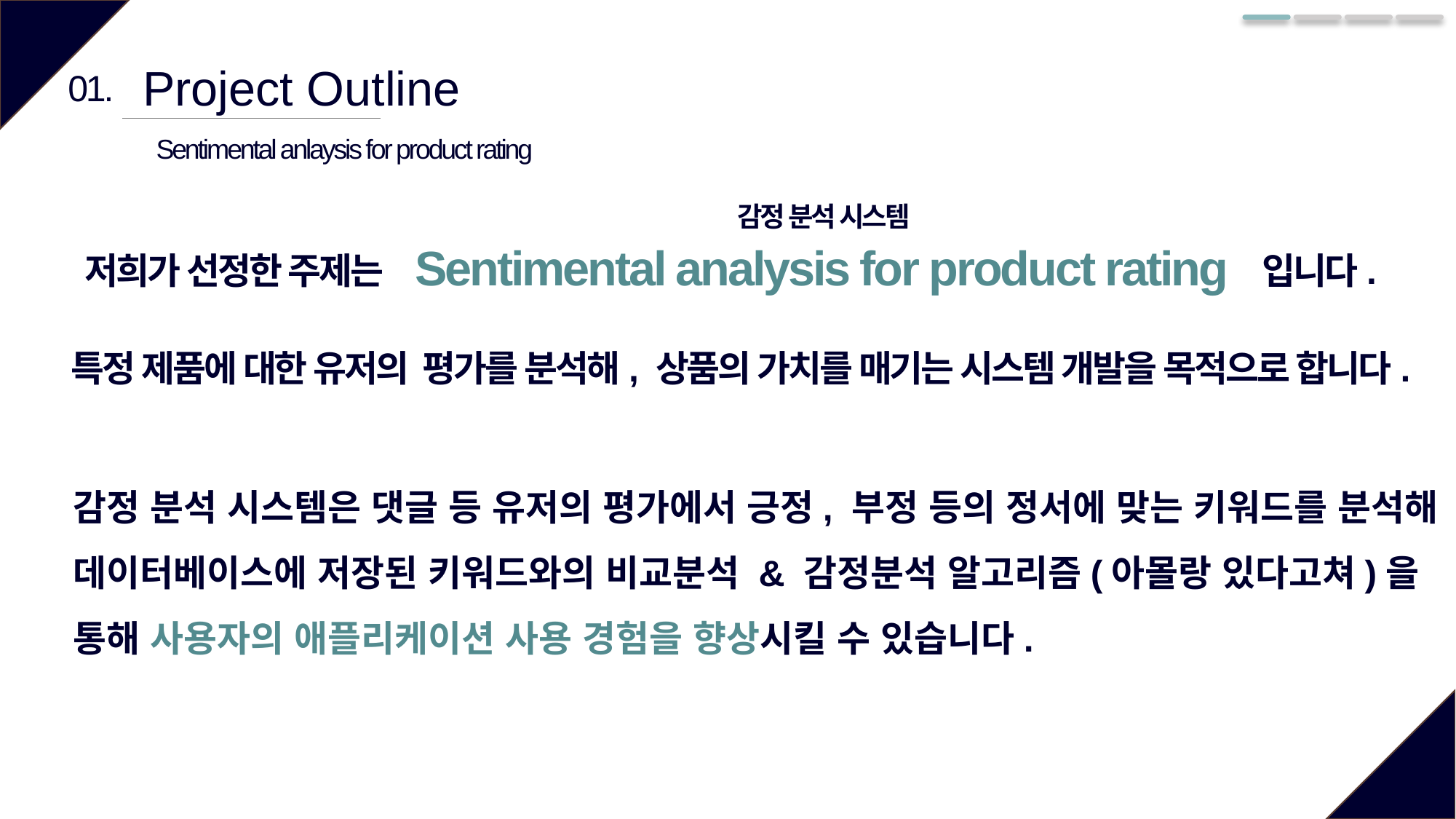

Project Outline
01.
Sentimental anlaysis for product rating
감정 분석 시스템
Sentimental analysis for product rating
저희가 선정한 주제는
입니다.
특정 제품에 대한 유저의  평가를 분석해, 상품의 가치를 매기는 시스템 개발을 목적으로 합니다.
감정 분석 시스템은 댓글 등 유저의 평가에서 긍정, 부정 등의 정서에 맞는 키워드를 분석해
데이터베이스에 저장된 키워드와의 비교분석 & 감정분석 알고리즘(아몰랑 있다고쳐)을
통해 사용자의 애플리케이션 사용 경험을 향상시킬 수 있습니다.